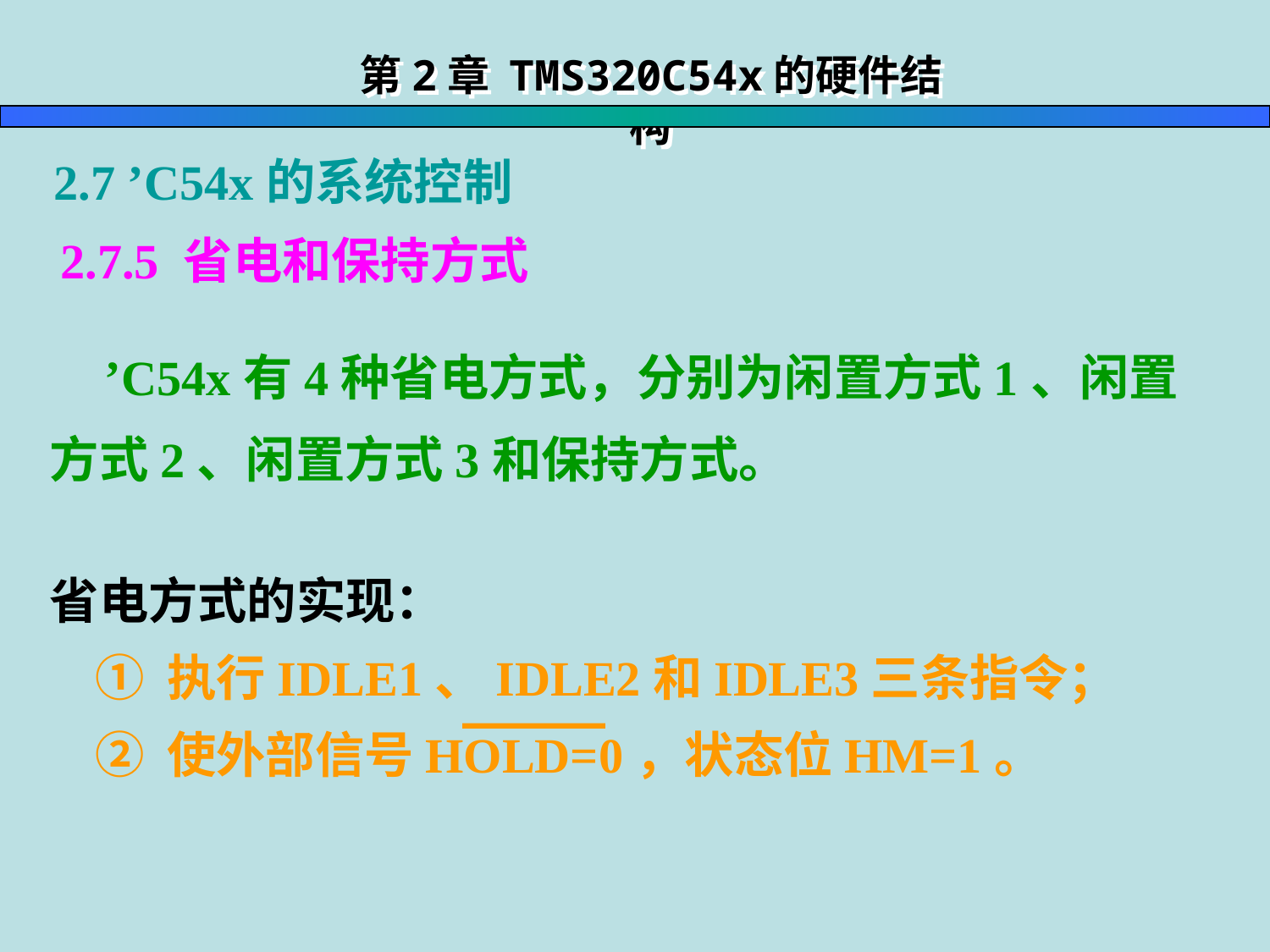

第2章 TMS320C54x的硬件结构

 2.7 ’C54x的系统控制
2.7.5 省电和保持方式
    ’C54x有4种省电方式，分别为闲置方式1、闲置方式2、闲置方式3和保持方式。
省电方式的实现：
    ① 执行IDLE1、IDLE2和IDLE3三条指令；
    ② 使外部信号HOLD=0，状态位HM=1。

191